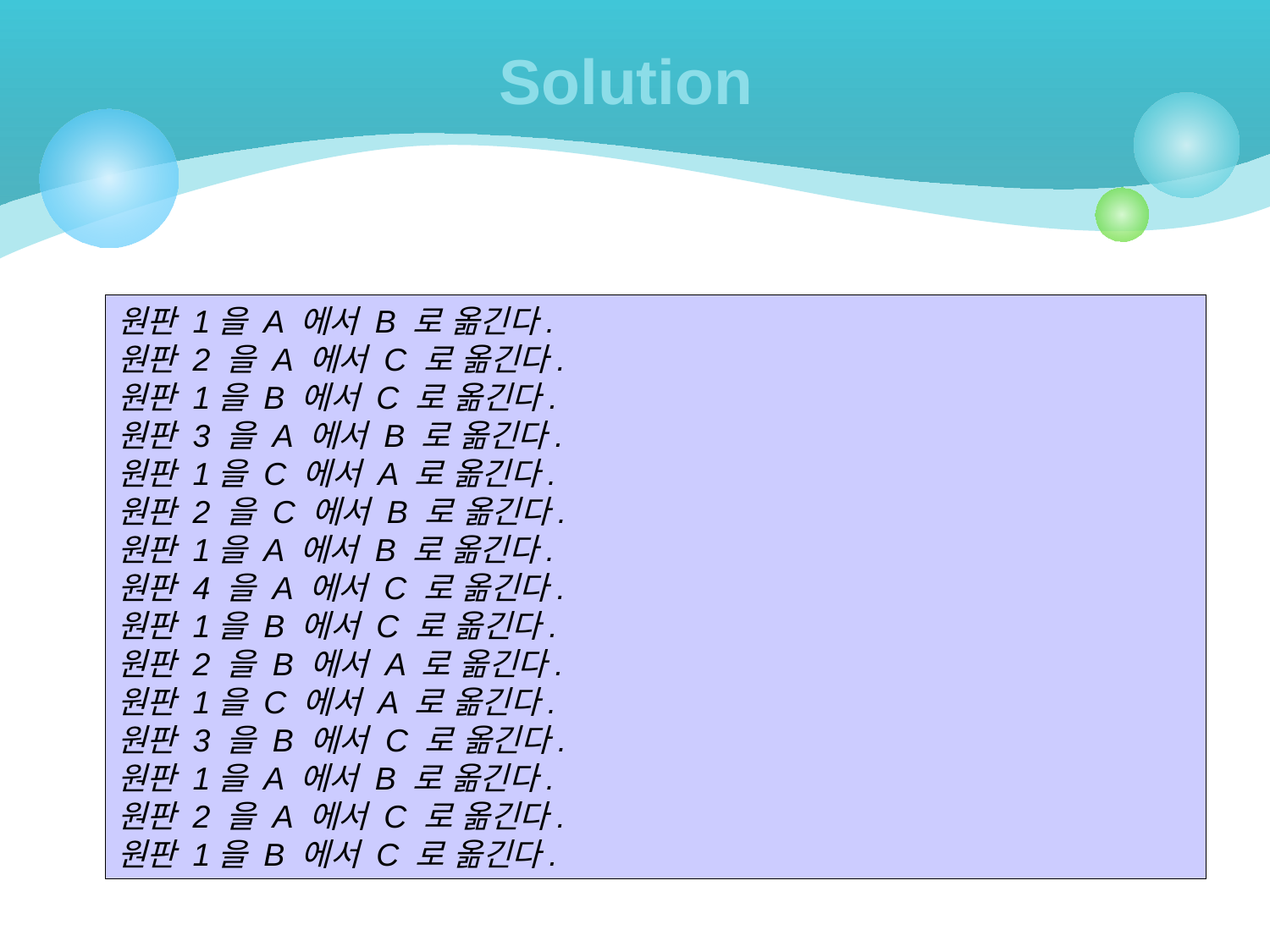

# Solution
원판 1을 A 에서 B 로 옮긴다.
원판 2 을 A 에서 C 로 옮긴다.
원판 1을 B 에서 C 로 옮긴다.
원판 3 을 A 에서 B 로 옮긴다.
원판 1을 C 에서 A 로 옮긴다.
원판 2 을 C 에서 B 로 옮긴다.
원판 1을 A 에서 B 로 옮긴다.
원판 4 을 A 에서 C 로 옮긴다.
원판 1을 B 에서 C 로 옮긴다.
원판 2 을 B 에서 A 로 옮긴다.
원판 1을 C 에서 A 로 옮긴다.
원판 3 을 B 에서 C 로 옮긴다.
원판 1을 A 에서 B 로 옮긴다.
원판 2 을 A 에서 C 로 옮긴다.
원판 1을 B 에서 C 로 옮긴다.